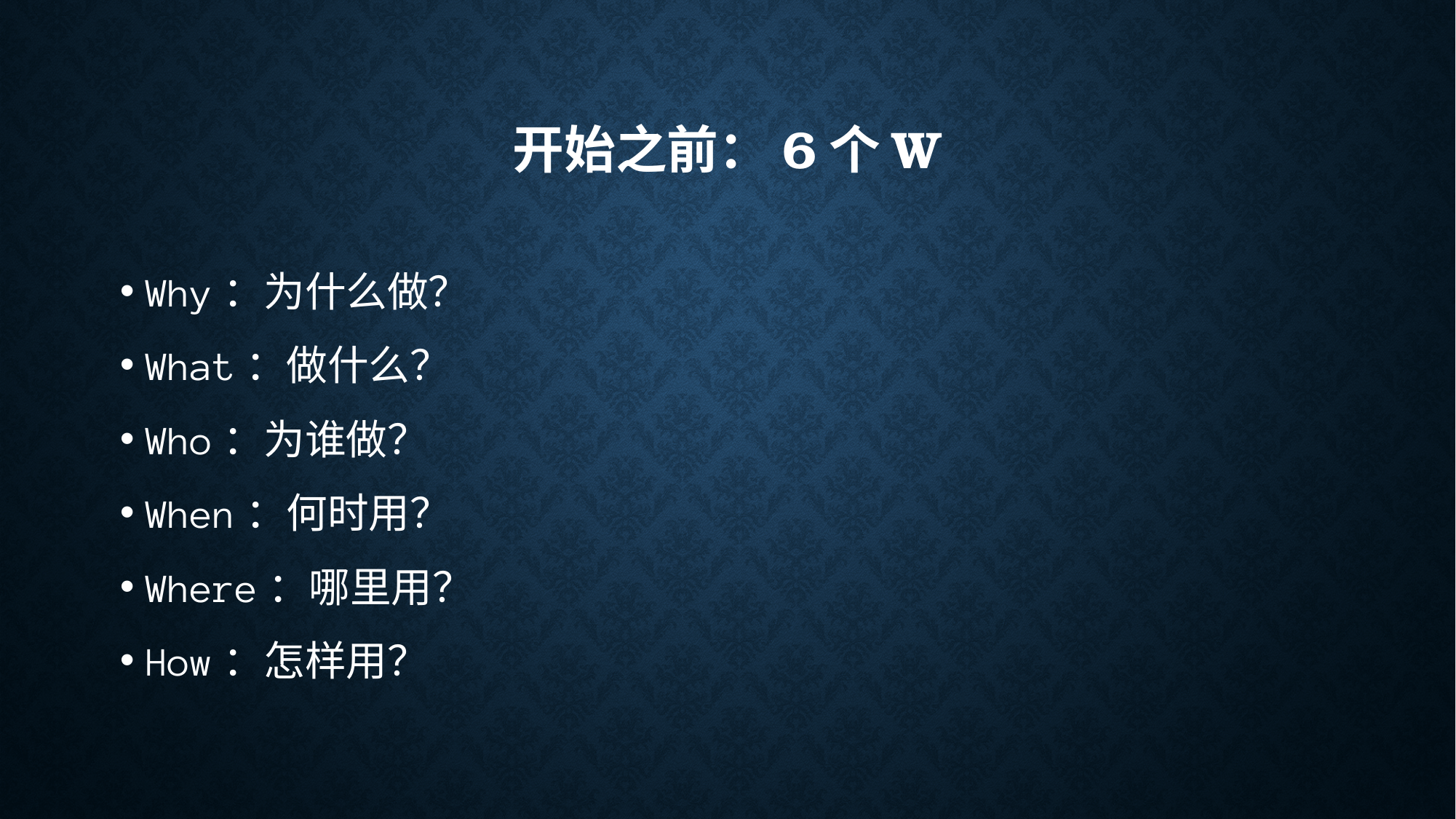

# 开始之前：6个W
Why：为什么做？
What：做什么？
Who：为谁做？
When：何时用？
Where：哪里用？
How：怎样用？